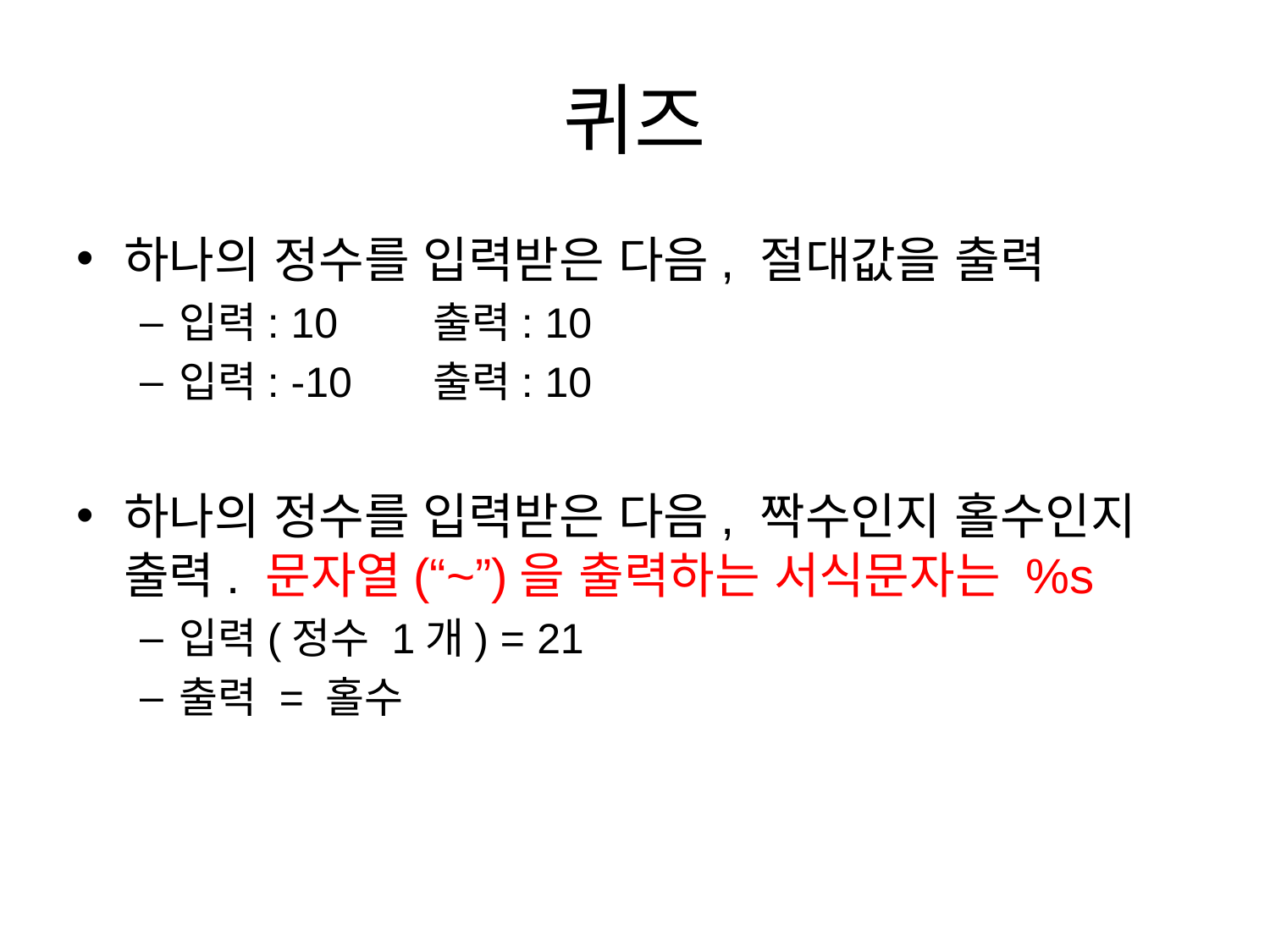

# 퀴즈
하나의 정수를 입력받은 다음, 절대값을 출력
입력: 10	출력: 10
입력: -10	출력: 10

하나의 정수를 입력받은 다음, 짝수인지 홀수인지 출력. 문자열(“~”)을 출력하는 서식문자는 %s
입력(정수 1개) = 21
출력 = 홀수